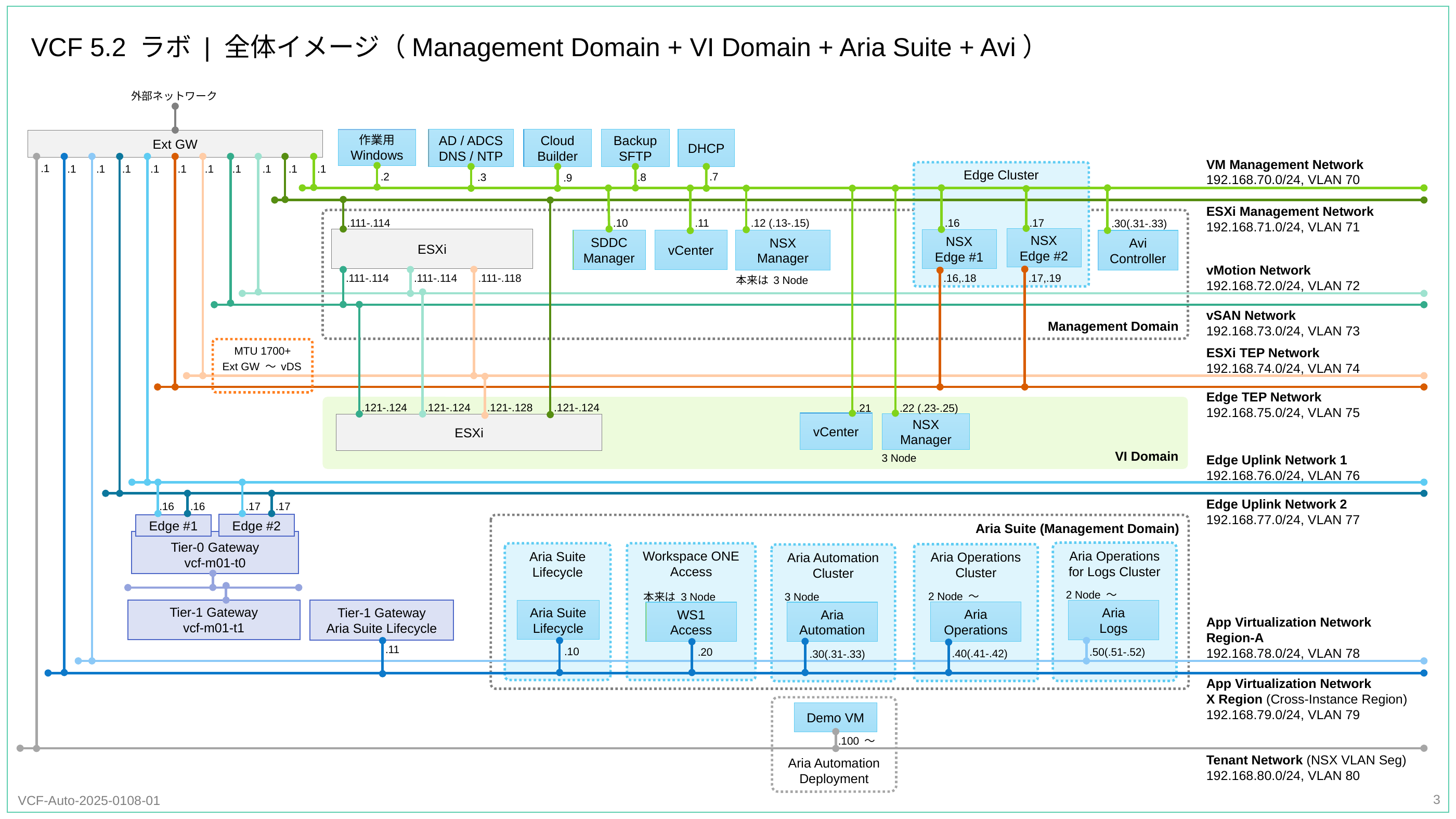

# VCF 5.2 ラボ | 全体イメージ（Management Domain + VI Domain + Aria Suite + Avi）
3